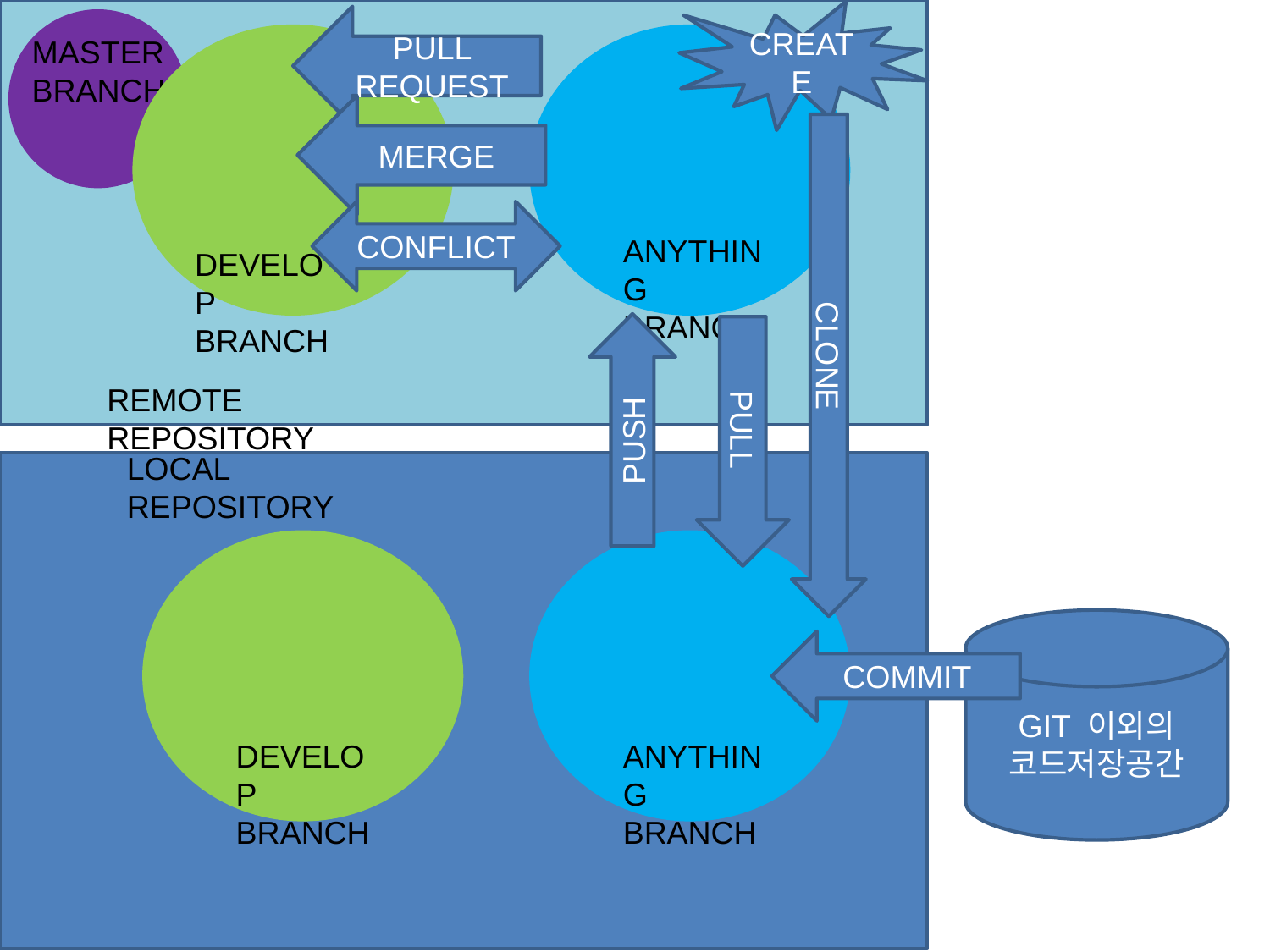

CREATE
PULL REQUEST

MASTER
BRANCH

MERGE
CONFLICT
ANYTHING
BRANCH
DEVELOP
BRANCH
CLONE
REMOTE REPOSITORY
PUSH
PULL
LOCAL REPOSITORY

GIT 이외의
코드저장공간
COMMIT
DEVELOP
BRANCH
ANYTHING
BRANCH